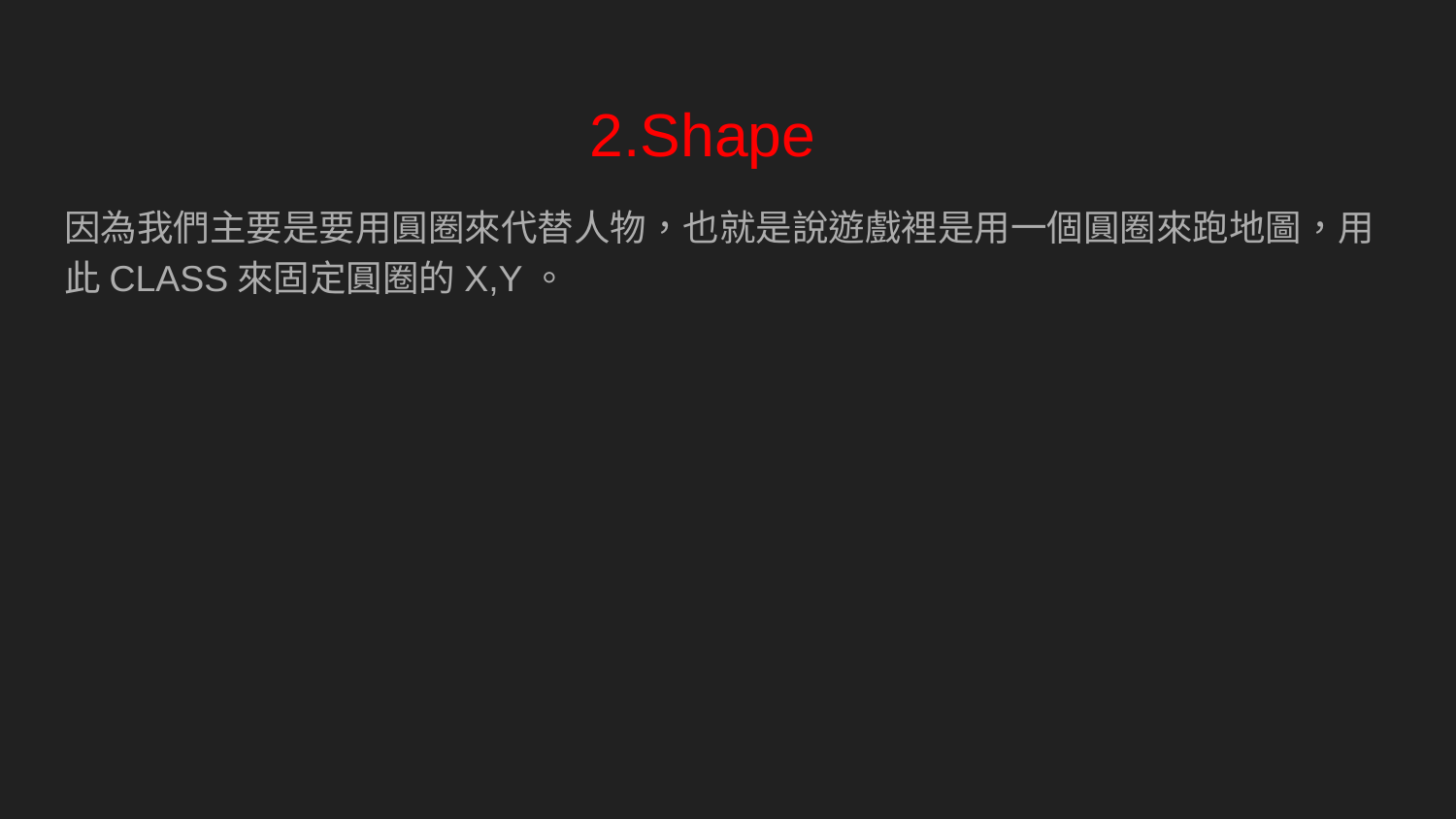

# 2.Shape
因為我們主要是要用圓圈來代替人物，也就是說遊戲裡是用一個圓圈來跑地圖，用此CLASS來固定圓圈的X,Y。